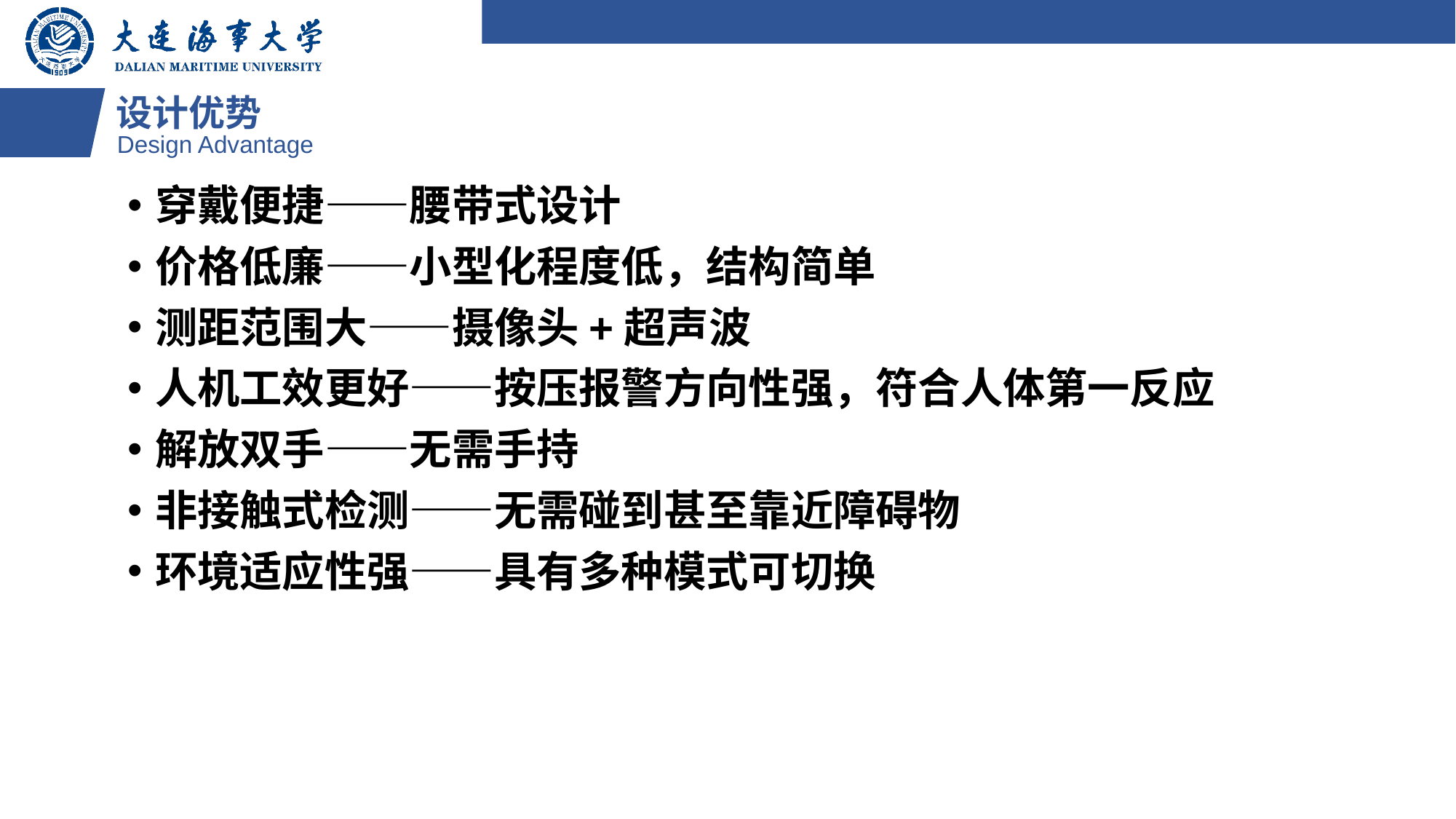

设计优势
Design Advantage

穿戴便捷——腰带式设计
价格低廉——小型化程度低，结构简单
测距范围大——摄像头+超声波
人机工效更好——按压报警方向性强，符合人体第一反应
解放双手——无需手持
非接触式检测——无需碰到甚至靠近障碍物
环境适应性强——具有多种模式可切换